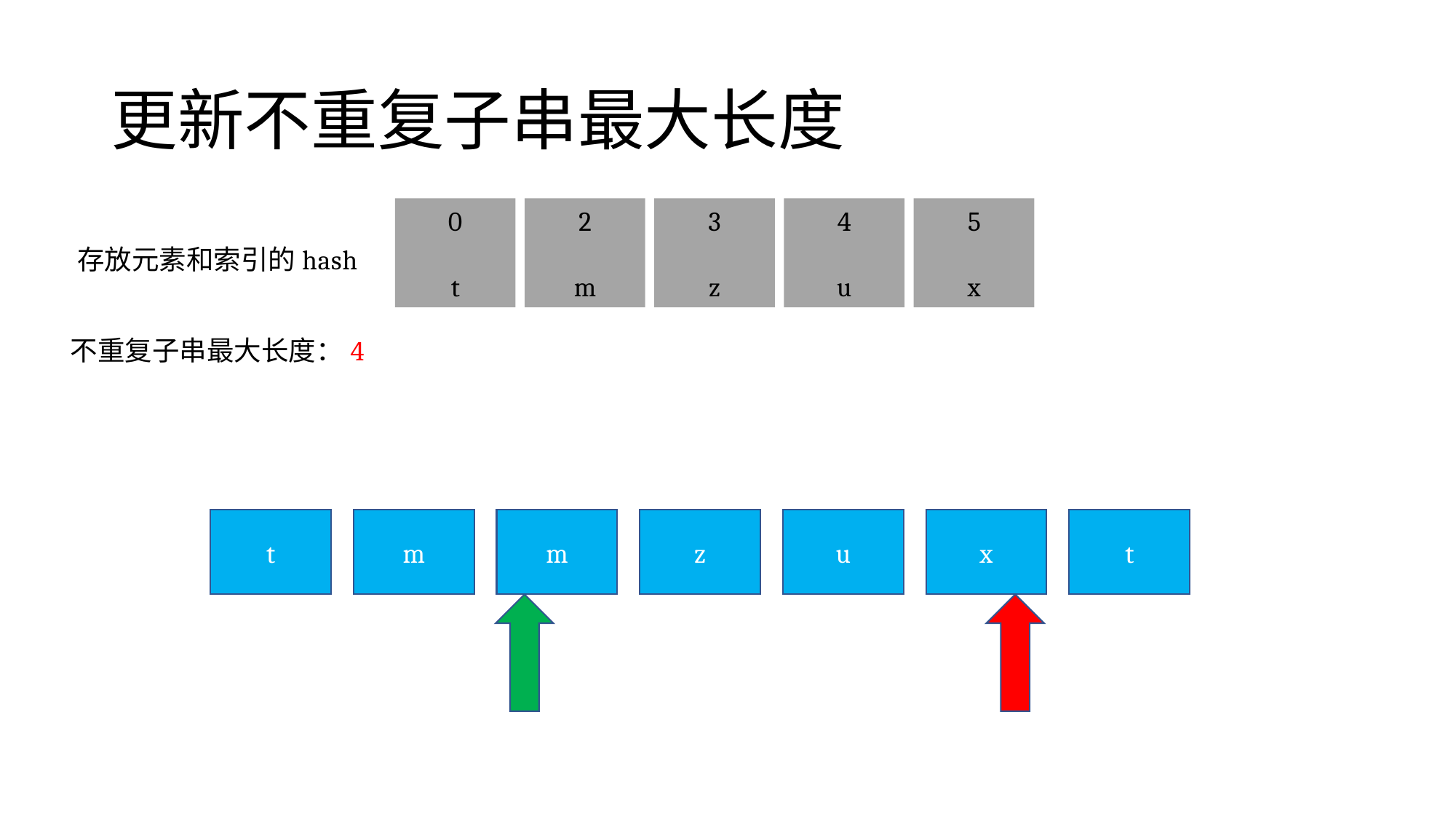

# 更新不重复子串最大长度
0

t
2

m
3

z
4

u
5

x
存放元素和索引的hash
不重复子串最大长度：4
m
z
u
x
t
t
m